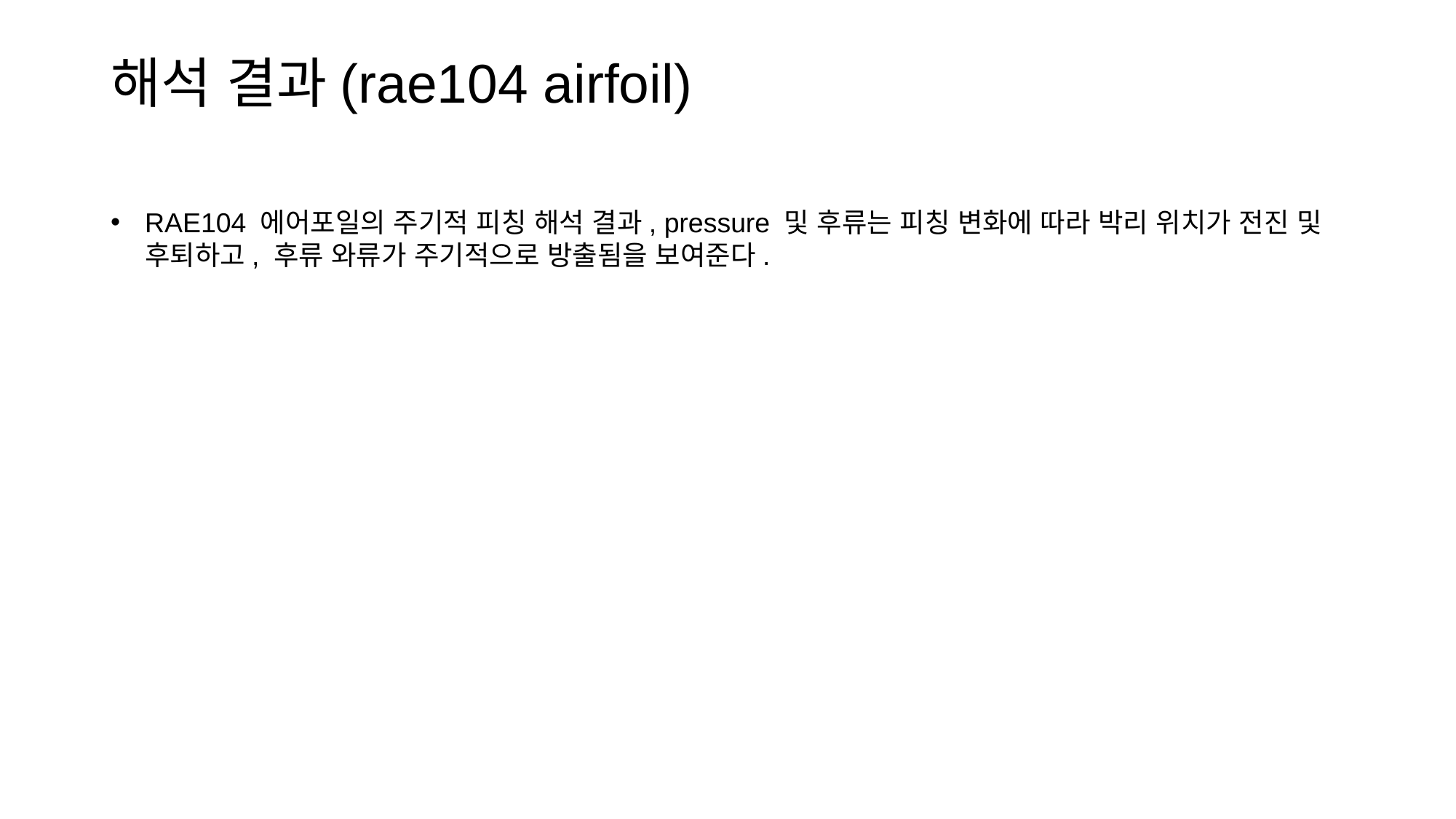

# 해석 결과(rae104 airfoil)
RAE104 에어포일의 주기적 피칭 해석 결과, pressure 및 후류는 피칭 변화에 따라 박리 위치가 전진 및 후퇴하고, 후류 와류가 주기적으로 방출됨을 보여준다.